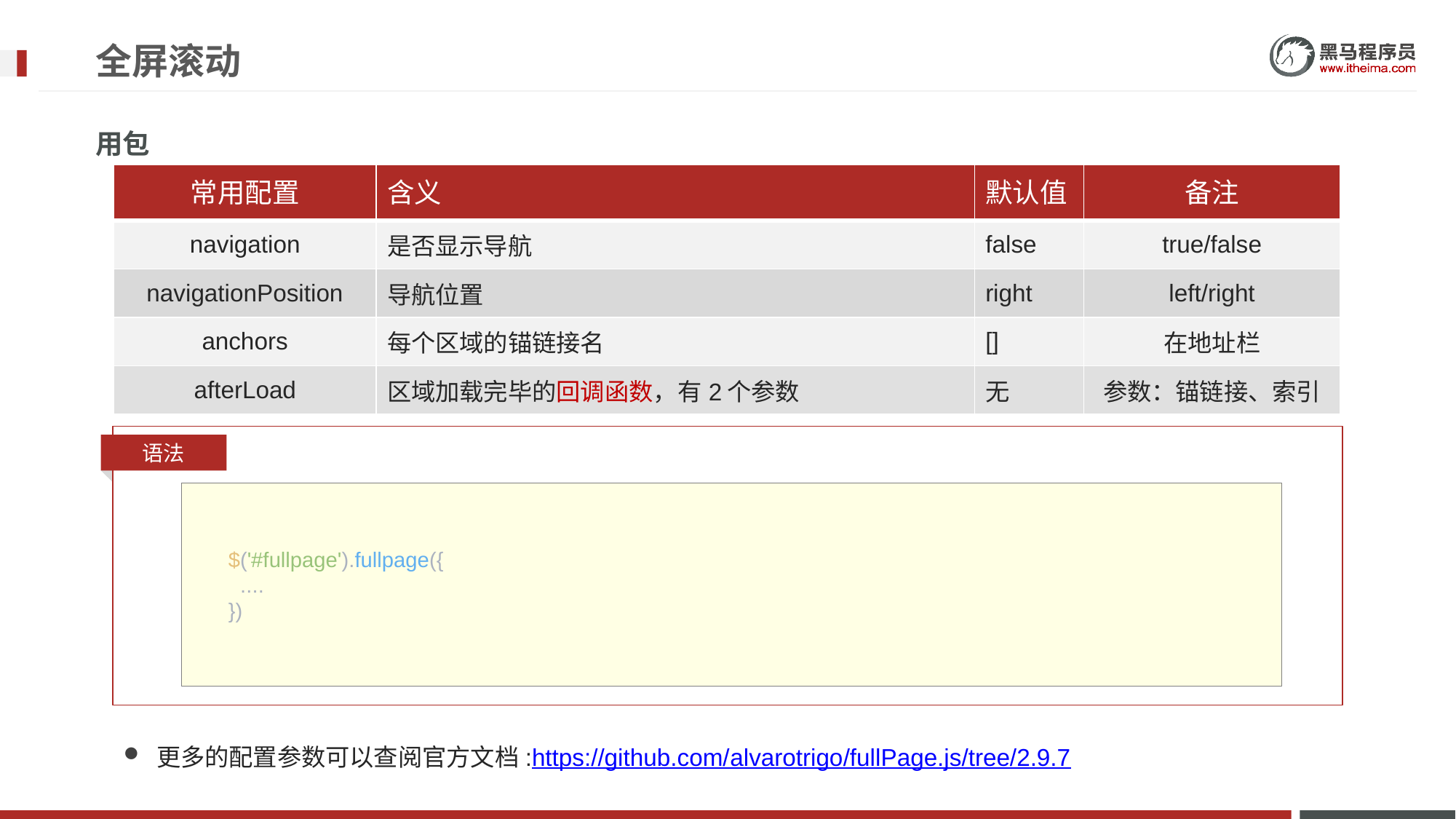

# 全屏滚动
用包
| 常用配置 | 含义 | 默认值 | 备注 |
| --- | --- | --- | --- |
| navigation | 是否显示导航 | false | true/false |
| navigationPosition | 导航位置 | right | left/right |
| anchors | 每个区域的锚链接名 | [] | 在地址栏 |
| afterLoad | 区域加载完毕的回调函数，有2个参数 | 无 | 参数：锚链接、索引 |

语法

      $('#fullpage').fullpage({
        ....
      })
更多的配置参数可以查阅官方文档:https://github.com/alvarotrigo/fullPage.js/tree/2.9.7